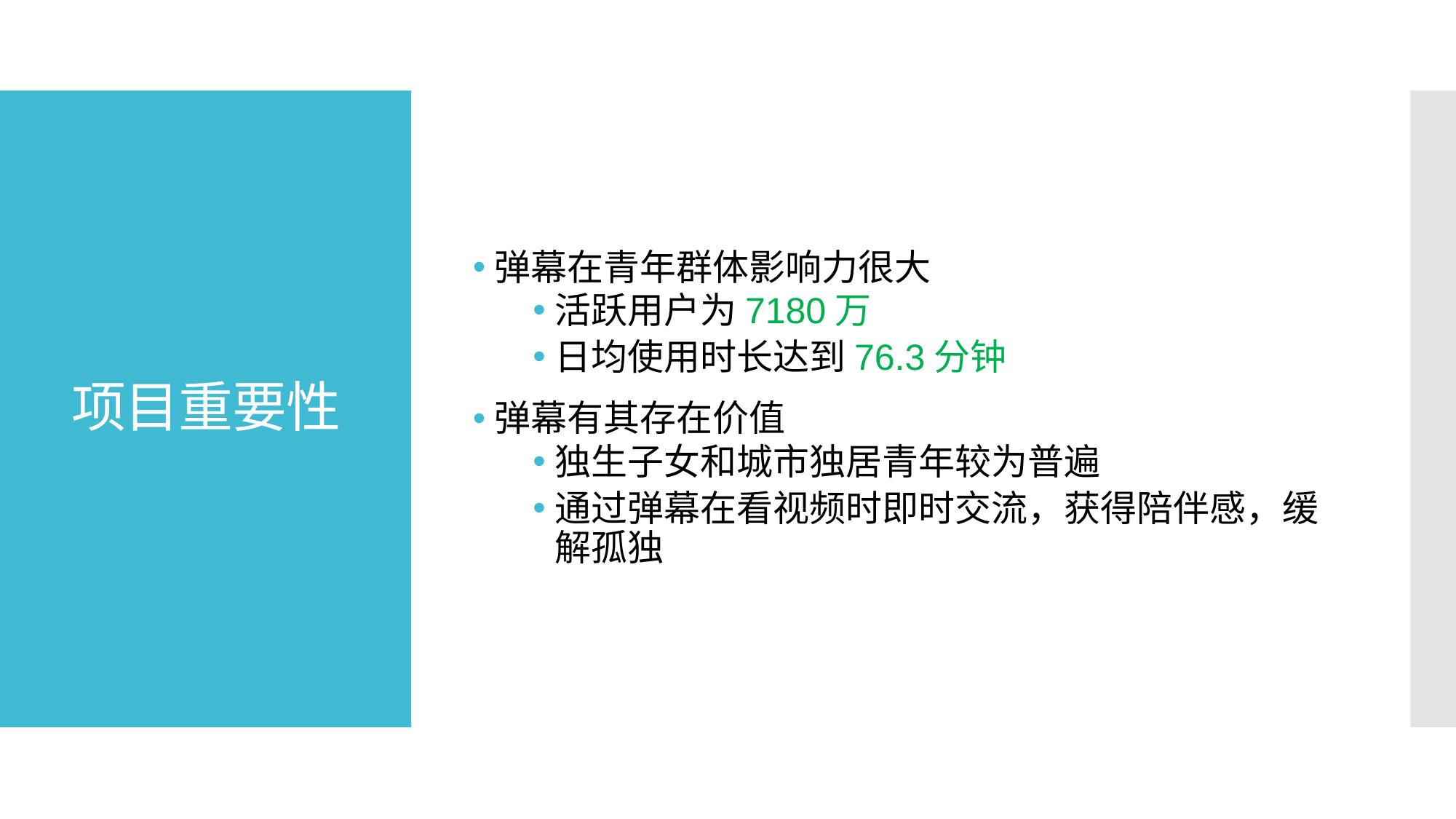

弹幕在青年群体影响力很大
活跃用户为7180万
日均使用时长达到76.3分钟
弹幕有其存在价值
独生子女和城市独居青年较为普遍
通过弹幕在看视频时即时交流，获得陪伴感，缓解孤独
# 项目重要性